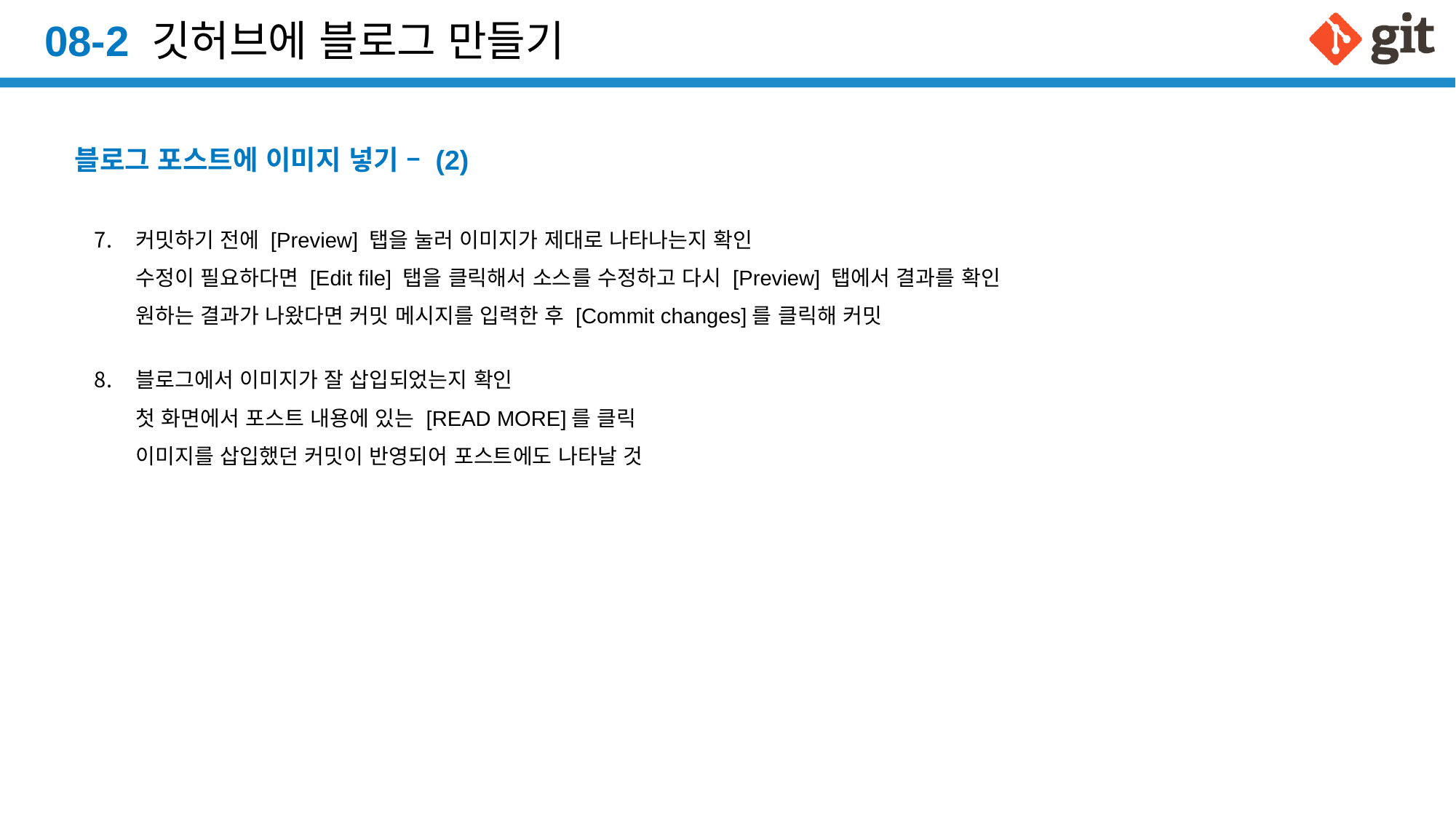

# 08-2 깃허브에 블로그 만들기
블로그 포스트에 이미지 넣기 – (2)
커밋하기 전에 [Preview] 탭을 눌러 이미지가 제대로 나타나는지 확인
수정이 필요하다면 [Edit file] 탭을 클릭해서 소스를 수정하고 다시 [Preview] 탭에서 결과를 확인
원하는 결과가 나왔다면 커밋 메시지를 입력한 후 [Commit changes]를 클릭해 커밋
블로그에서 이미지가 잘 삽입되었는지 확인
첫 화면에서 포스트 내용에 있는 [READ MORE]를 클릭
이미지를 삽입했던 커밋이 반영되어 포스트에도 나타날 것